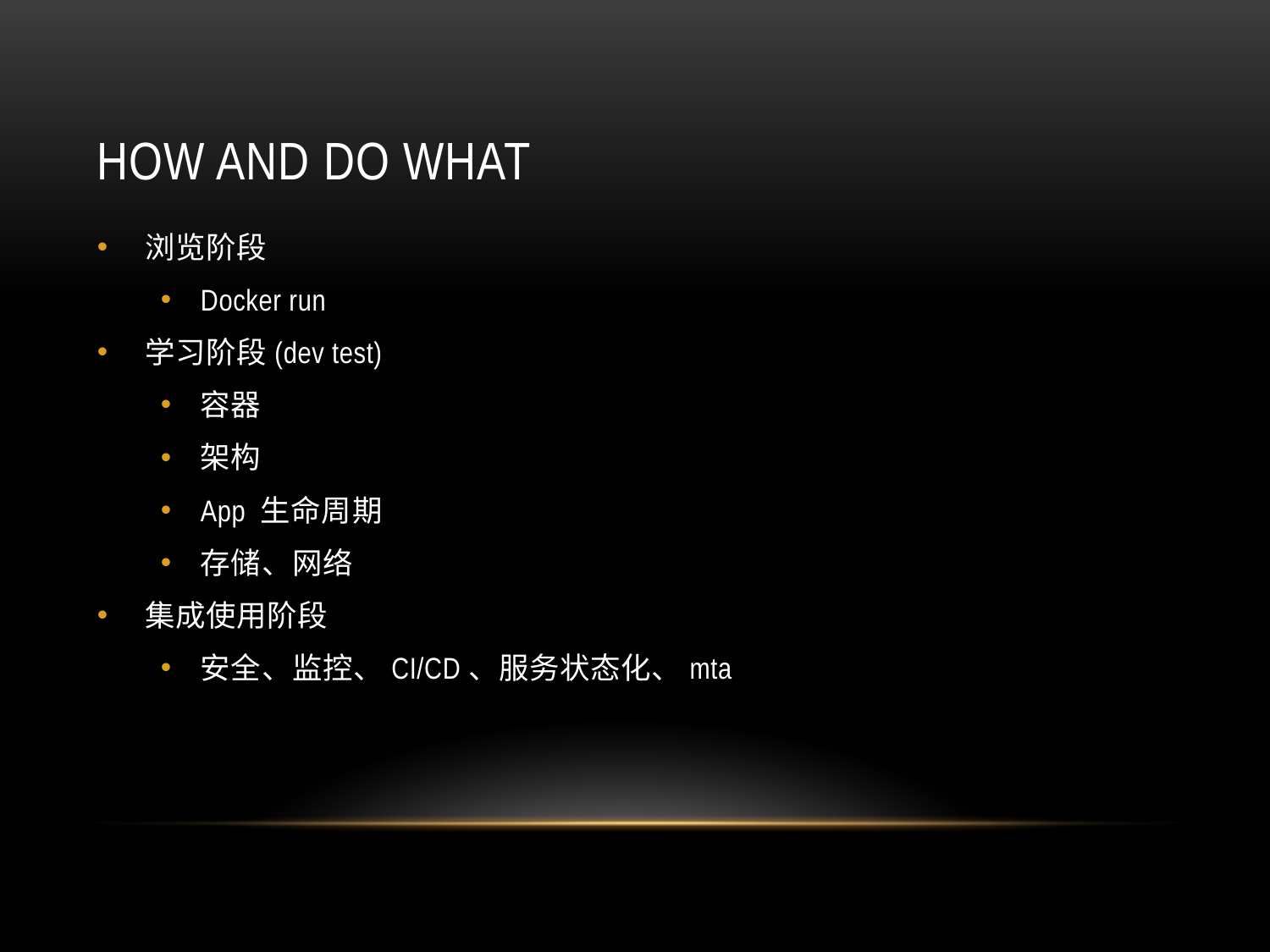

# How and do what
浏览阶段
Docker run
学习阶段(dev test)
容器
架构
App 生命周期
存储、网络
集成使用阶段
安全、监控、CI/CD、服务状态化、mta